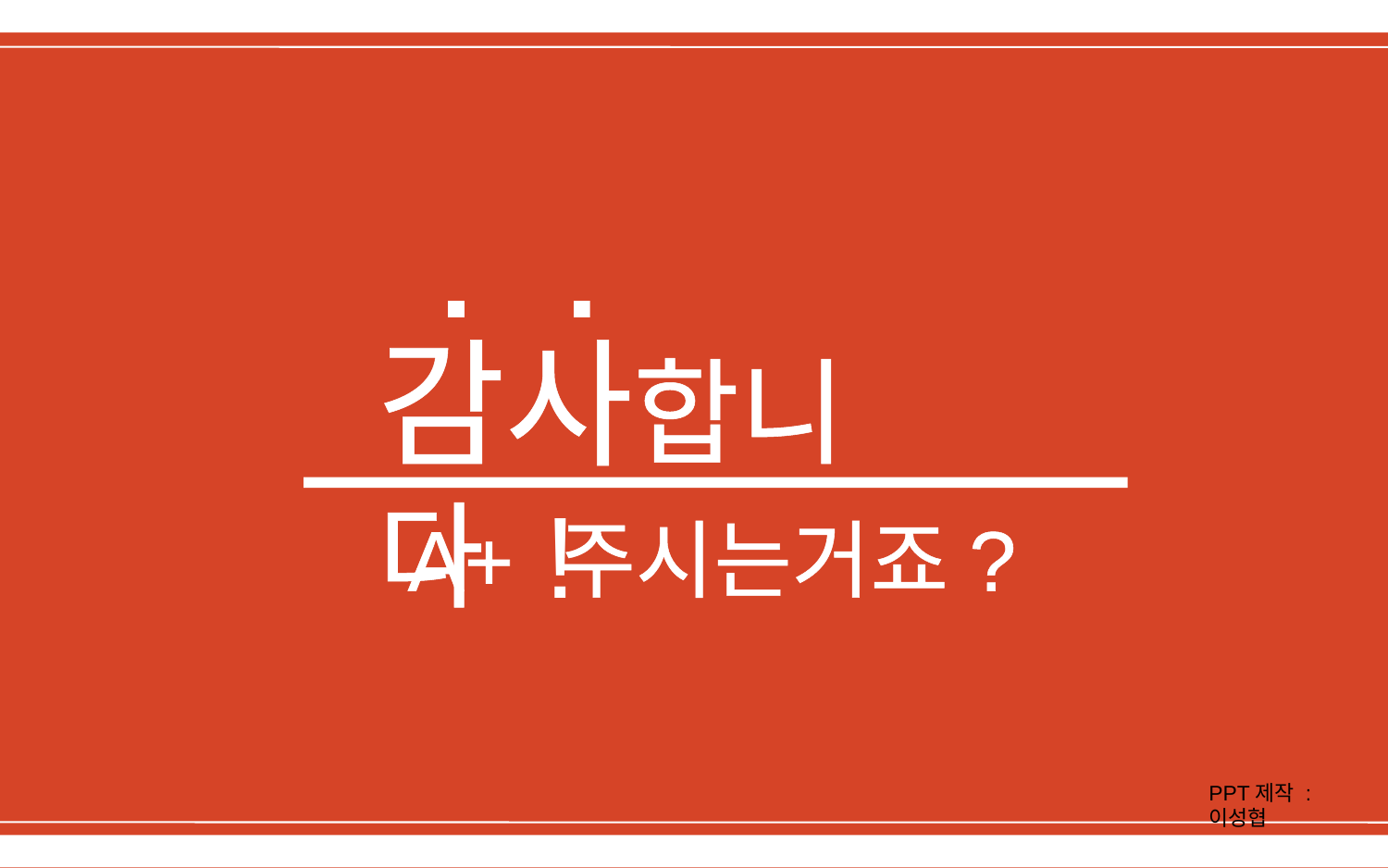

감사합니다 !

A+ 주시는거죠?
PPT제작 : 이성협